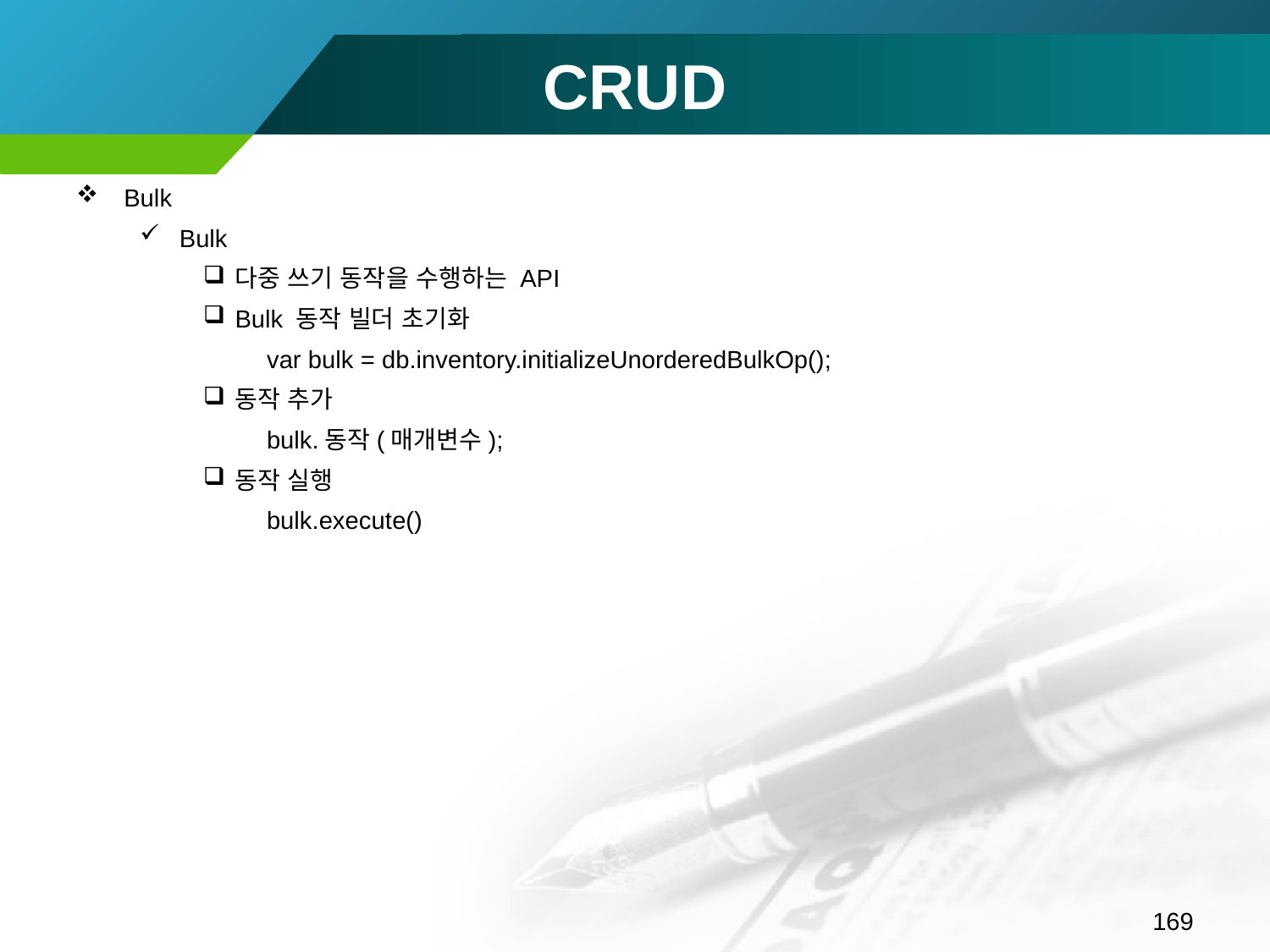

# CRUD
Bulk
Bulk
다중 쓰기 동작을 수행하는 API
Bulk 동작 빌더 초기화
var bulk = db.inventory.initializeUnorderedBulkOp();
동작 추가
bulk.동작(매개변수);
동작 실행
bulk.execute()
169